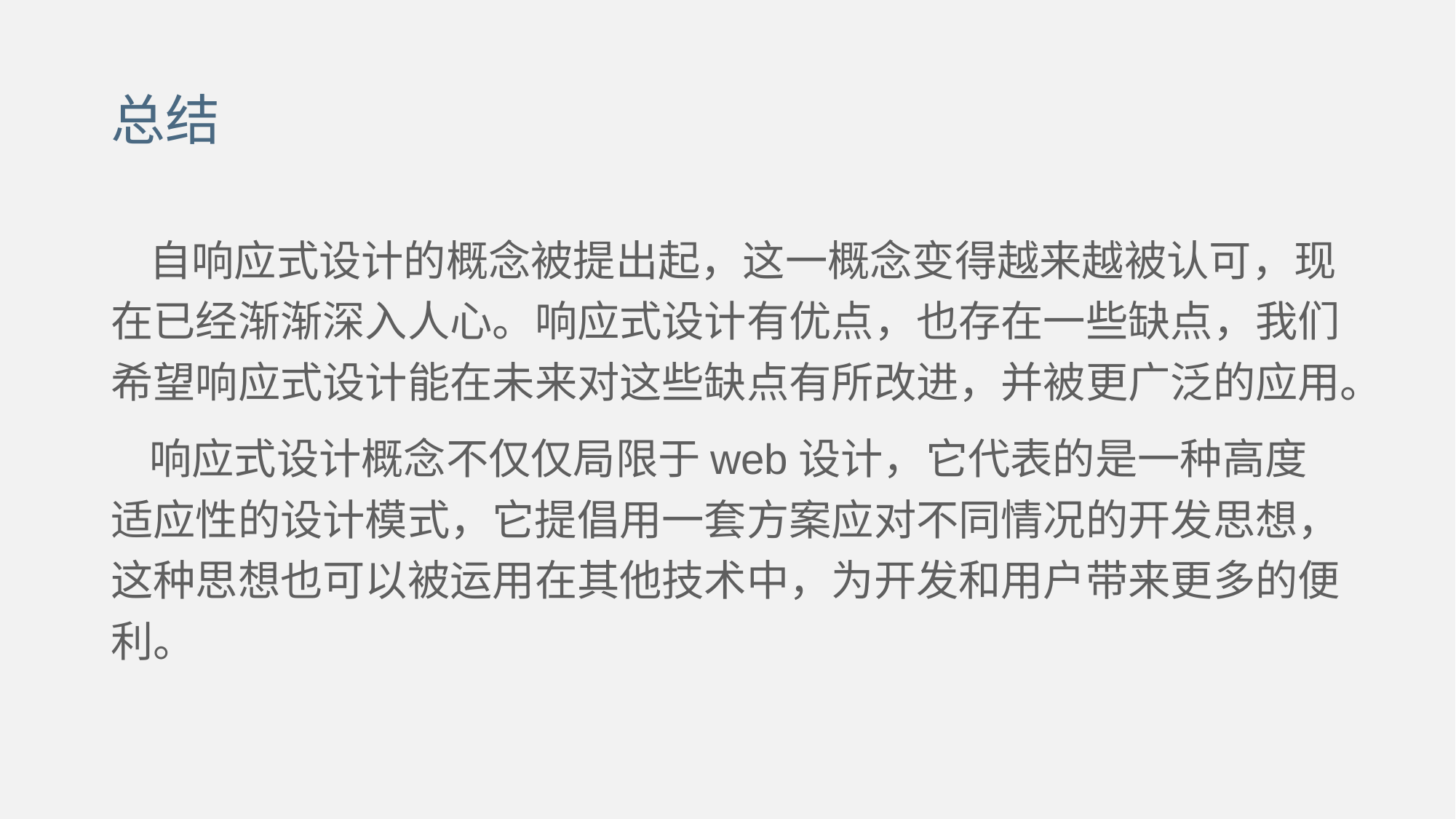

总结
   自响应式设计的概念被提出起，这一概念变得越来越被认可，现在已经渐渐深入人心。响应式设计有优点，也存在一些缺点，我们希望响应式设计能在未来对这些缺点有所改进，并被更广泛的应用。
   响应式设计概念不仅仅局限于web设计，它代表的是一种高度适应性的设计模式，它提倡用一套方案应对不同情况的开发思想，这种思想也可以被运用在其他技术中，为开发和用户带来更多的便利。